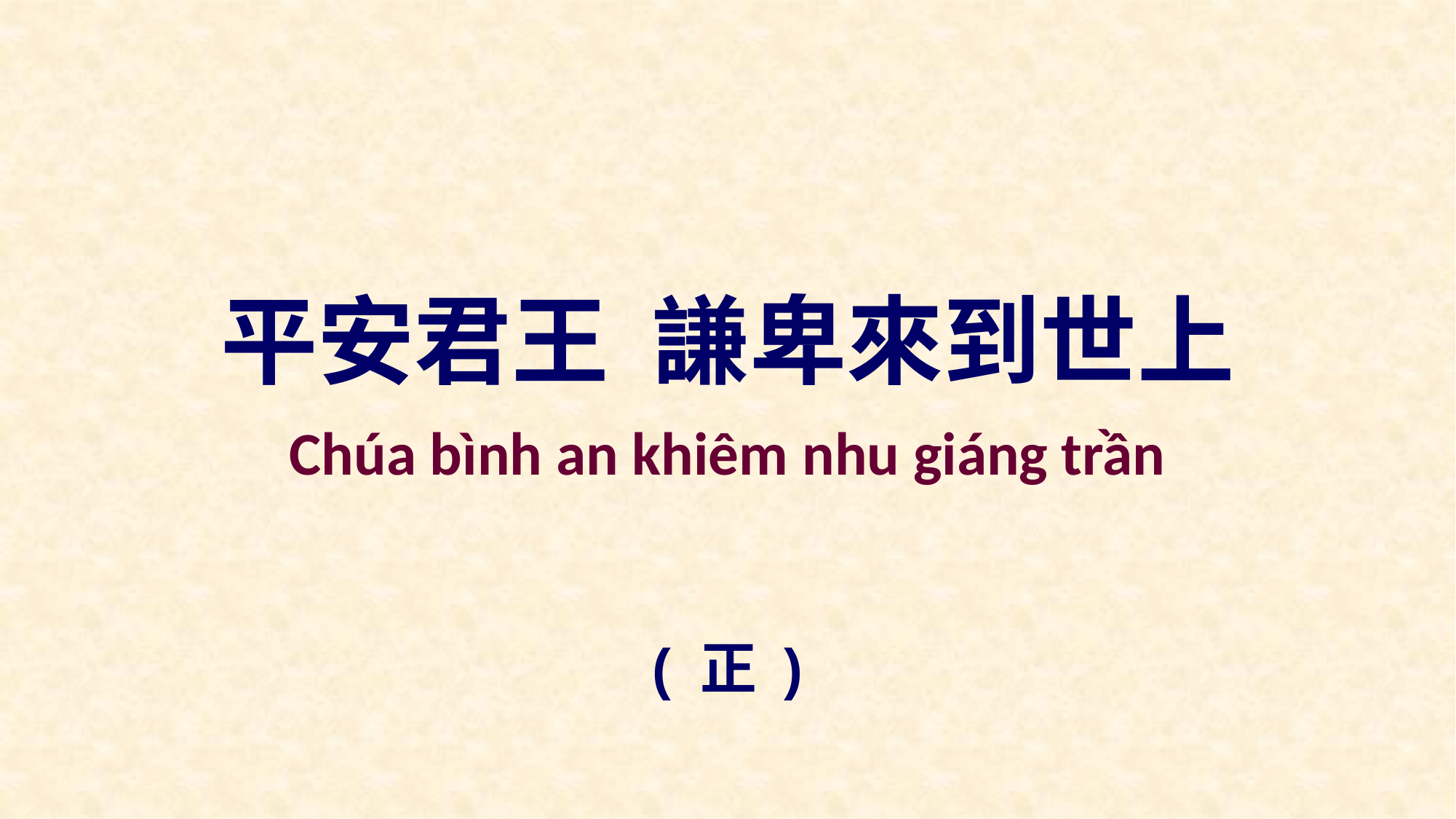

平安君王  謙卑來到世上
Chúa bình an khiêm nhu giáng trần
( 正 )